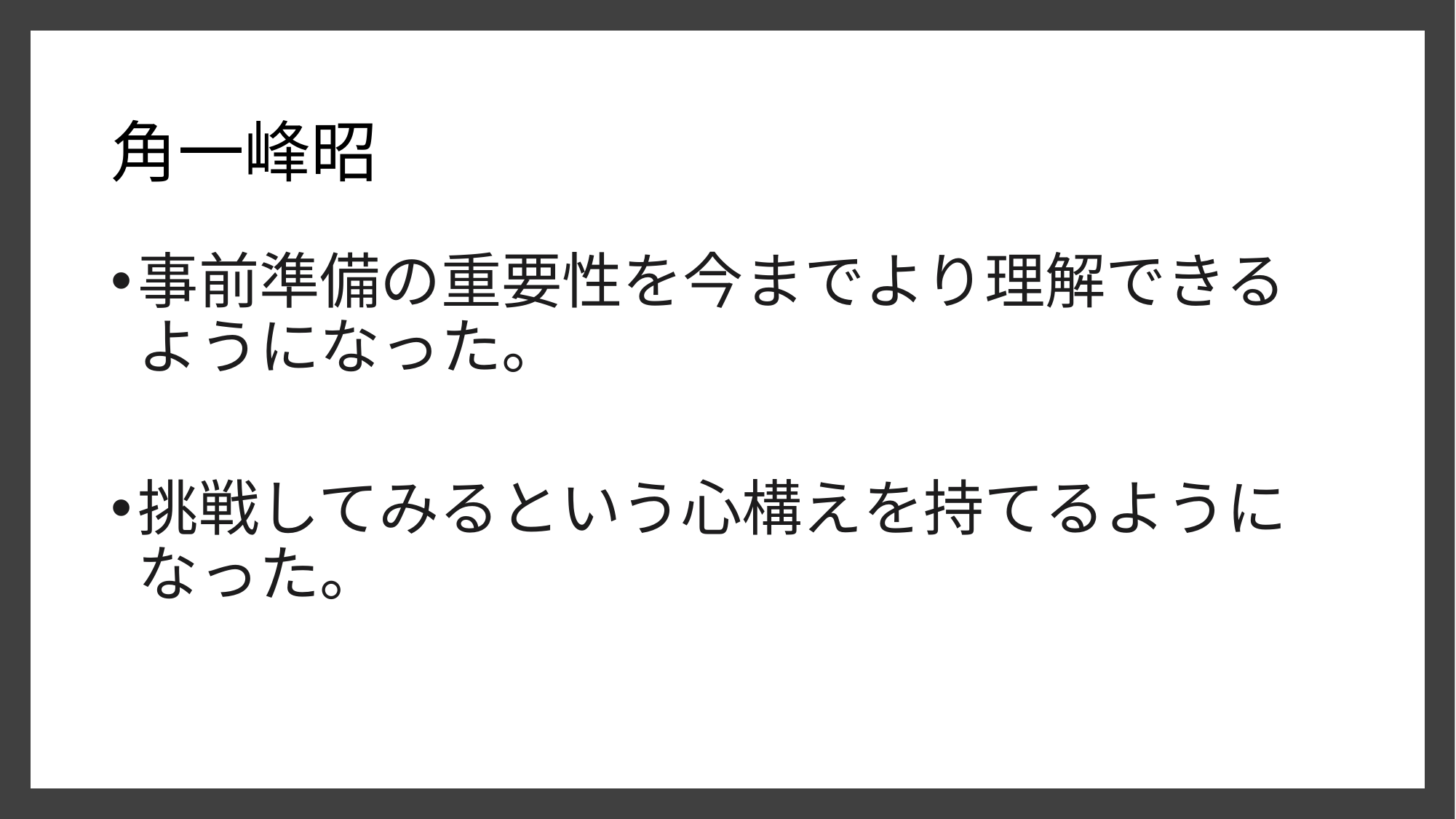

# 角一峰昭
事前準備の重要性を今までより理解できるようになった。

挑戦してみるという心構えを持てるようになった。